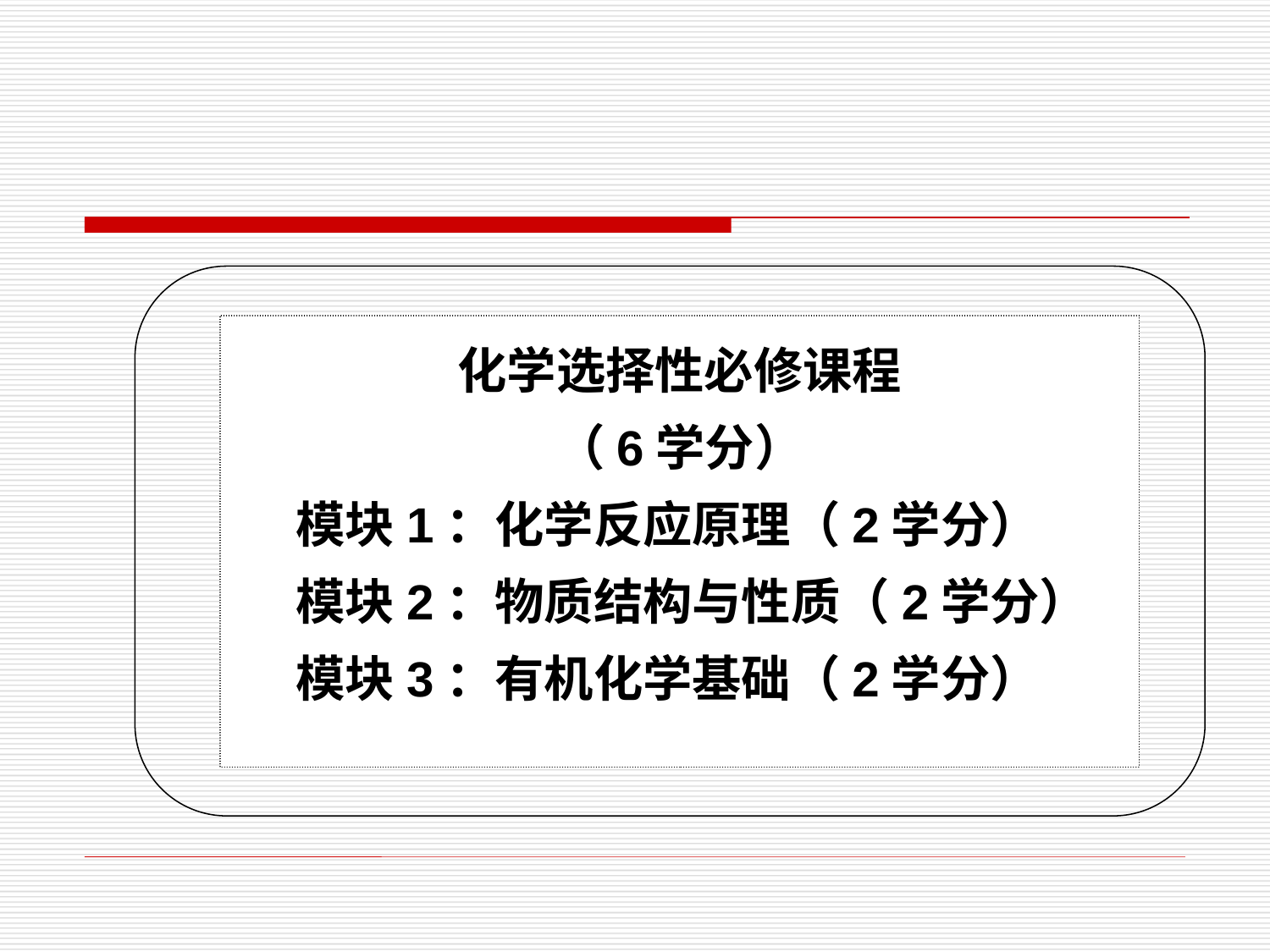

化学选择性必修课程
（6学分）
模块1：化学反应原理（2学分）
模块2：物质结构与性质（2学分）
模块3：有机化学基础（2学分）